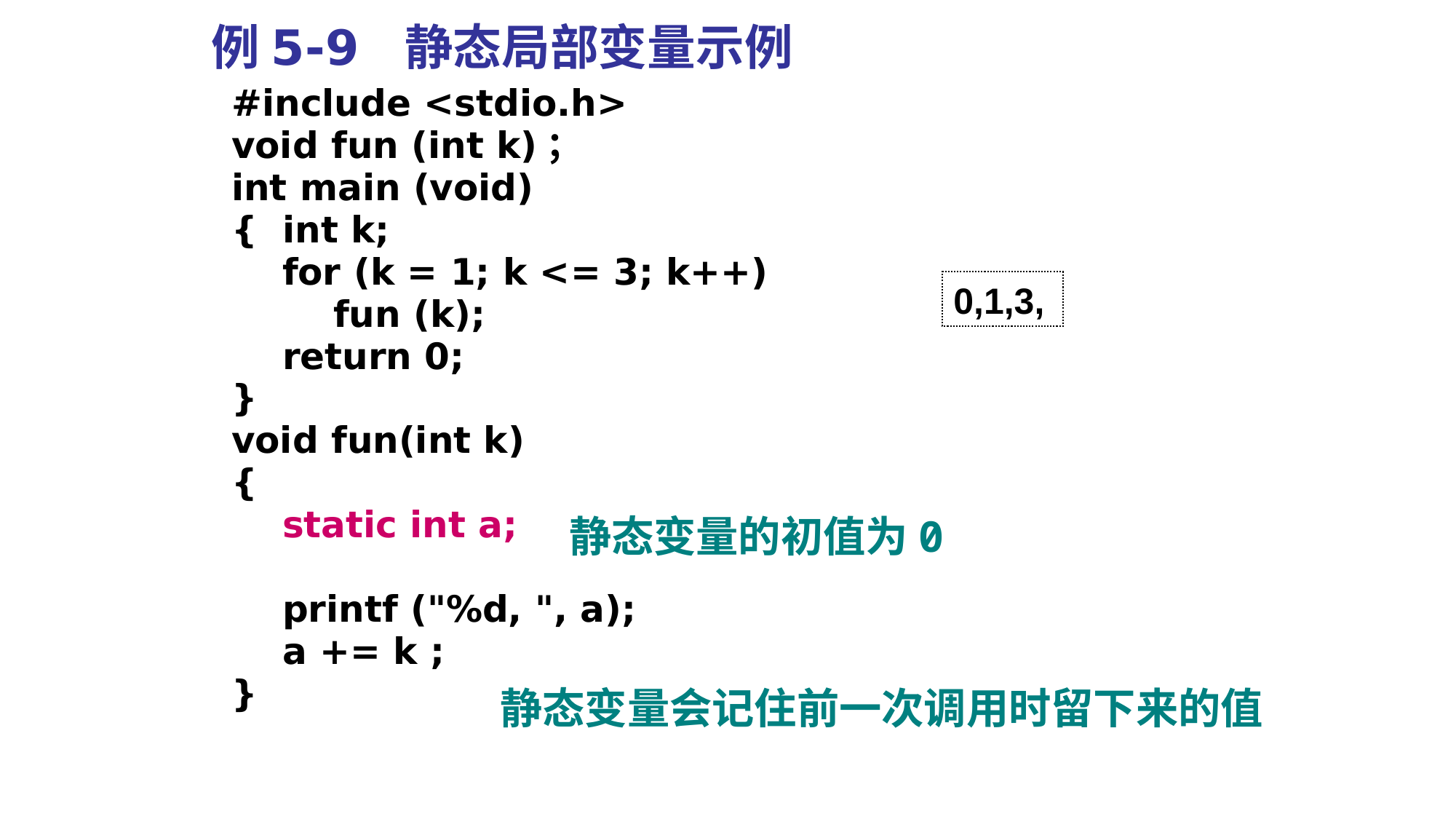

# 例5-9  静态局部变量示例
#include <stdio.h>
void fun (int k)；
int main (void)
{  int k;
    for (k = 1; k <= 3; k++)
        fun (k);
    return 0;
}
void fun(int k)
{
    static int a;

    printf ("%d, ", a);
    a += k ;
}
0,1,3,
静态变量的初值为0
静态变量会记住前一次调用时留下来的值